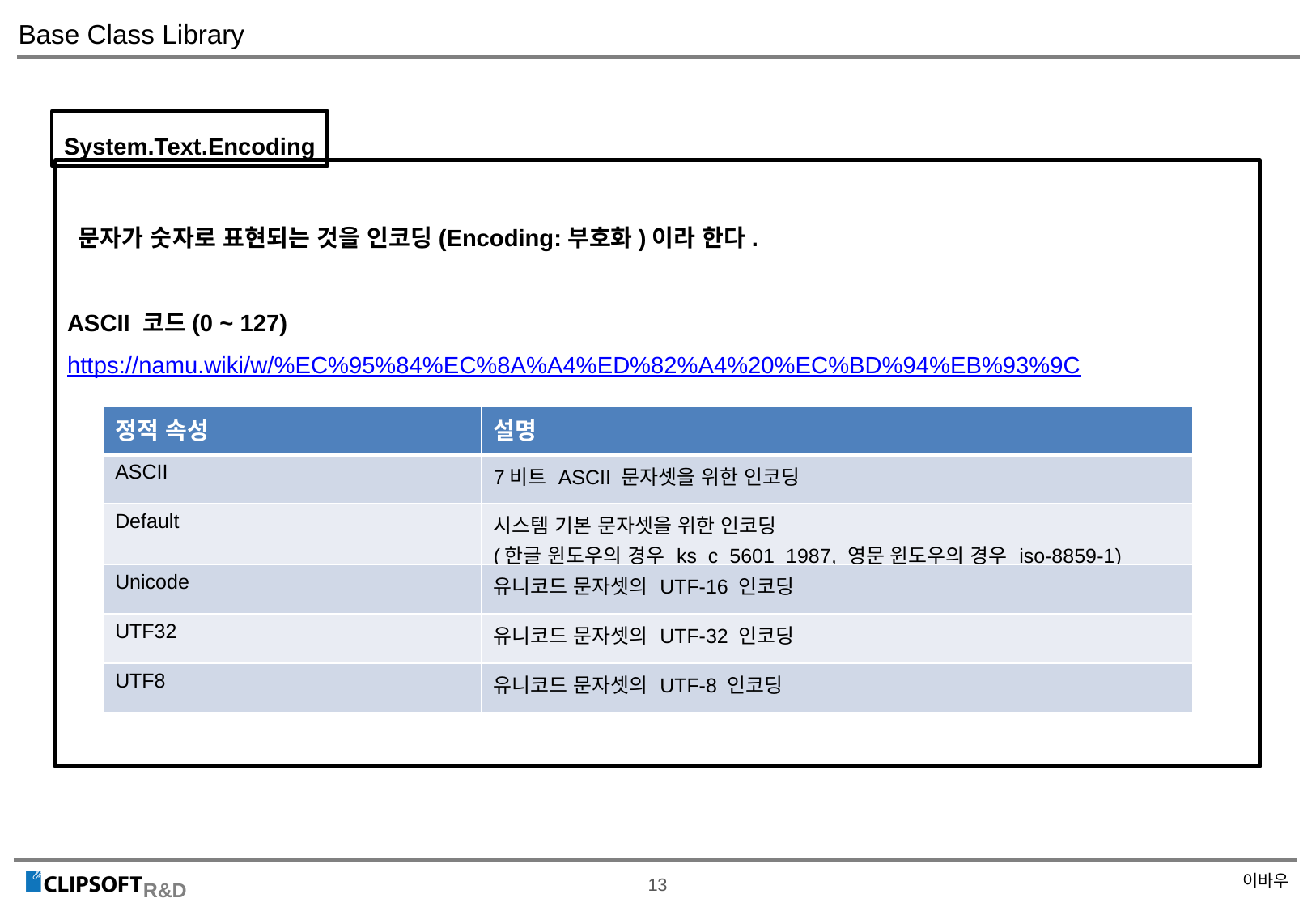

# Base Class Library
System.Text.Encoding

 문자가 숫자로 표현되는 것을 인코딩(Encoding:부호화)이라 한다.

ASCII 코드(0 ~ 127)
https://namu.wiki/w/%EC%95%84%EC%8A%A4%ED%82%A4%20%EC%BD%94%EB%93%9C

| 정적 속성 | 설명 |
| --- | --- |
| ASCII | 7비트 ASCII 문자셋을 위한 인코딩 |
| Default | 시스템 기본 문자셋을 위한 인코딩 (한글 윈도우의 경우 ks\_c\_5601\_1987, 영문 윈도우의 경우 iso-8859-1) |
| Unicode | 유니코드 문자셋의 UTF-16 인코딩 |
| UTF32 | 유니코드 문자셋의 UTF-32 인코딩 |
| UTF8 | 유니코드 문자셋의 UTF-8 인코딩 |
이바우